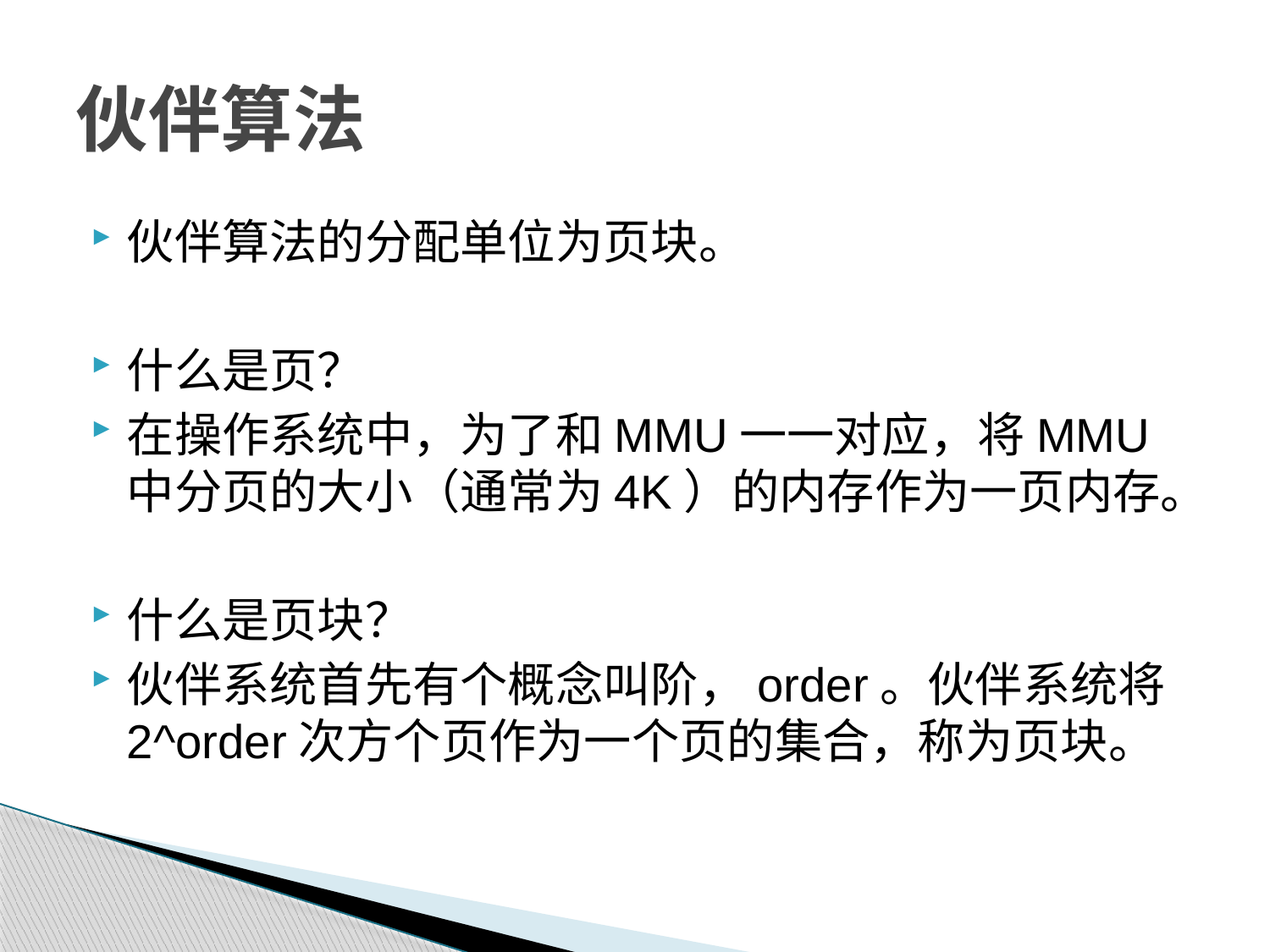

# 伙伴算法
伙伴算法的分配单位为页块。

什么是页？
在操作系统中，为了和MMU一一对应，将MMU中分页的大小（通常为4K）的内存作为一页内存。

什么是页块？
伙伴系统首先有个概念叫阶，order。伙伴系统将2^order次方个页作为一个页的集合，称为页块。